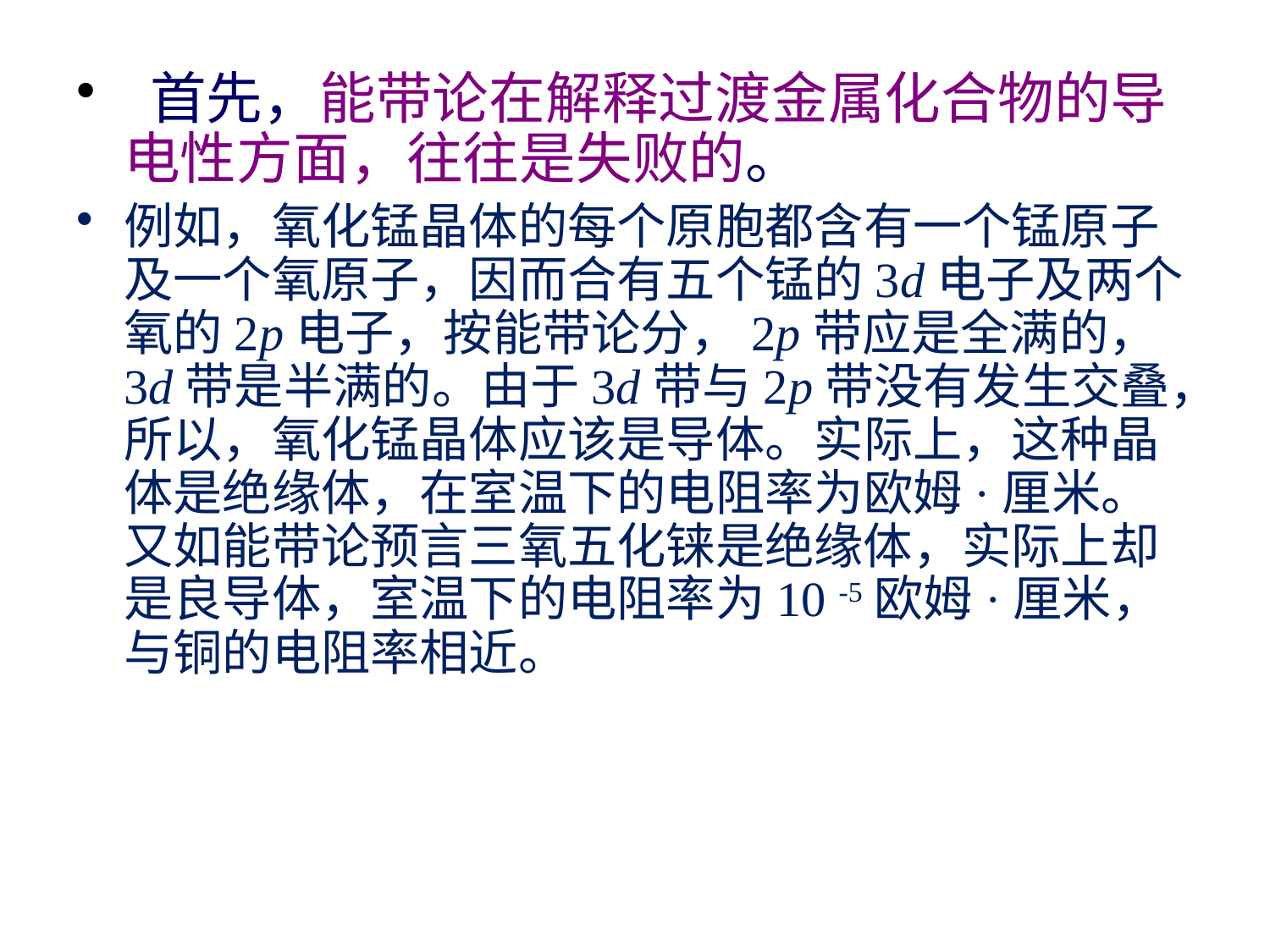

首先，能带论在解释过渡金属化合物的导电性方面，往往是失败的。
例如，氧化锰晶体的每个原胞都含有一个锰原子及一个氧原子，因而合有五个锰的3d电子及两个氧的2p电子，按能带论分，2p带应是全满的，3d带是半满的。由于3d带与2p带没有发生交叠，所以，氧化锰晶体应该是导体。实际上，这种晶体是绝缘体，在室温下的电阻率为欧姆·厘米。又如能带论预言三氧五化铼是绝缘体，实际上却是良导体，室温下的电阻率为10 -5欧姆·厘米，与铜的电阻率相近。